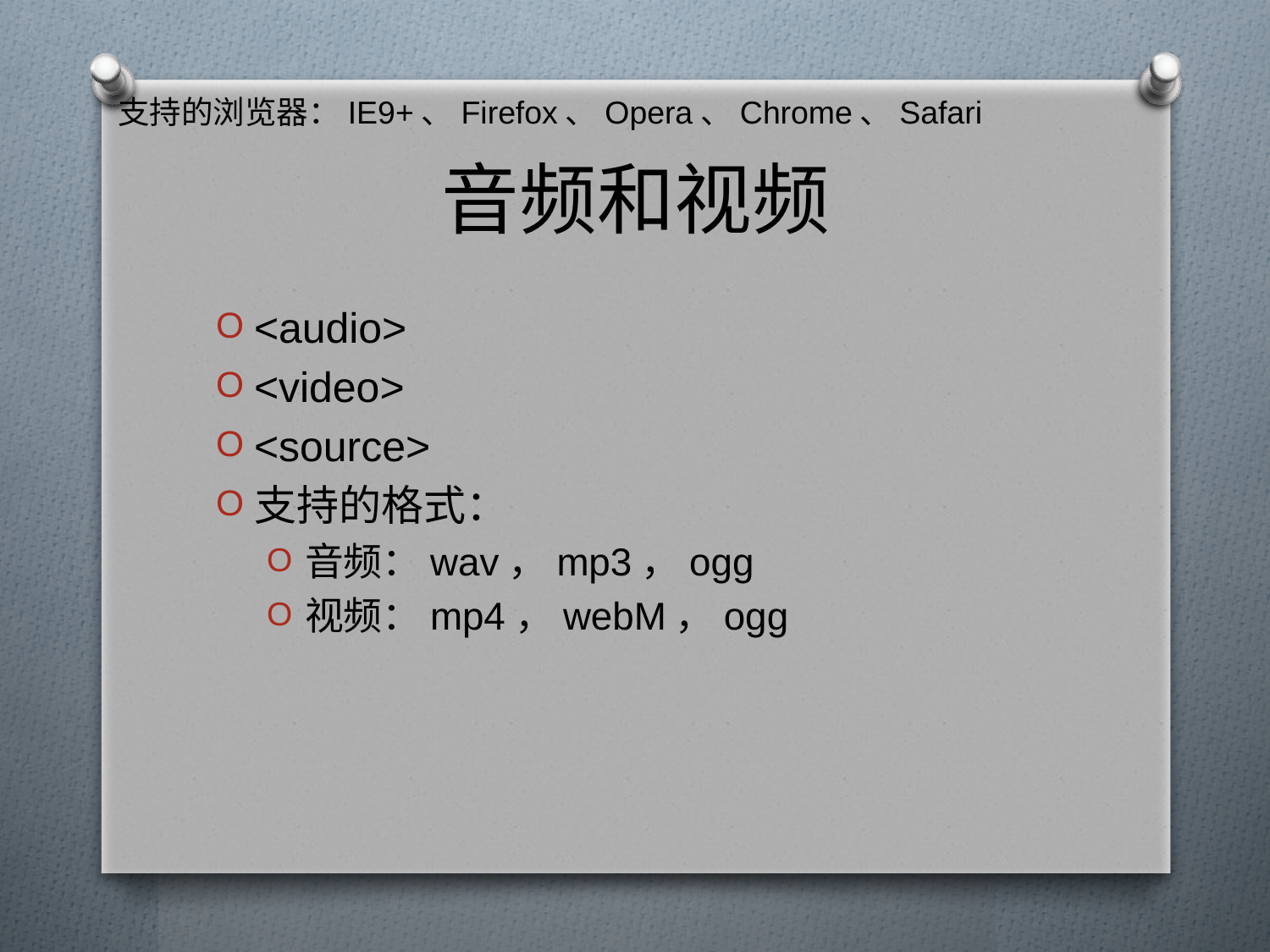

支持的浏览器：IE9+、Firefox、Opera、Chrome、Safari
# 音频和视频
<audio>
<video>
<source>
支持的格式：
音频：wav，mp3，ogg
视频：mp4，webM，ogg